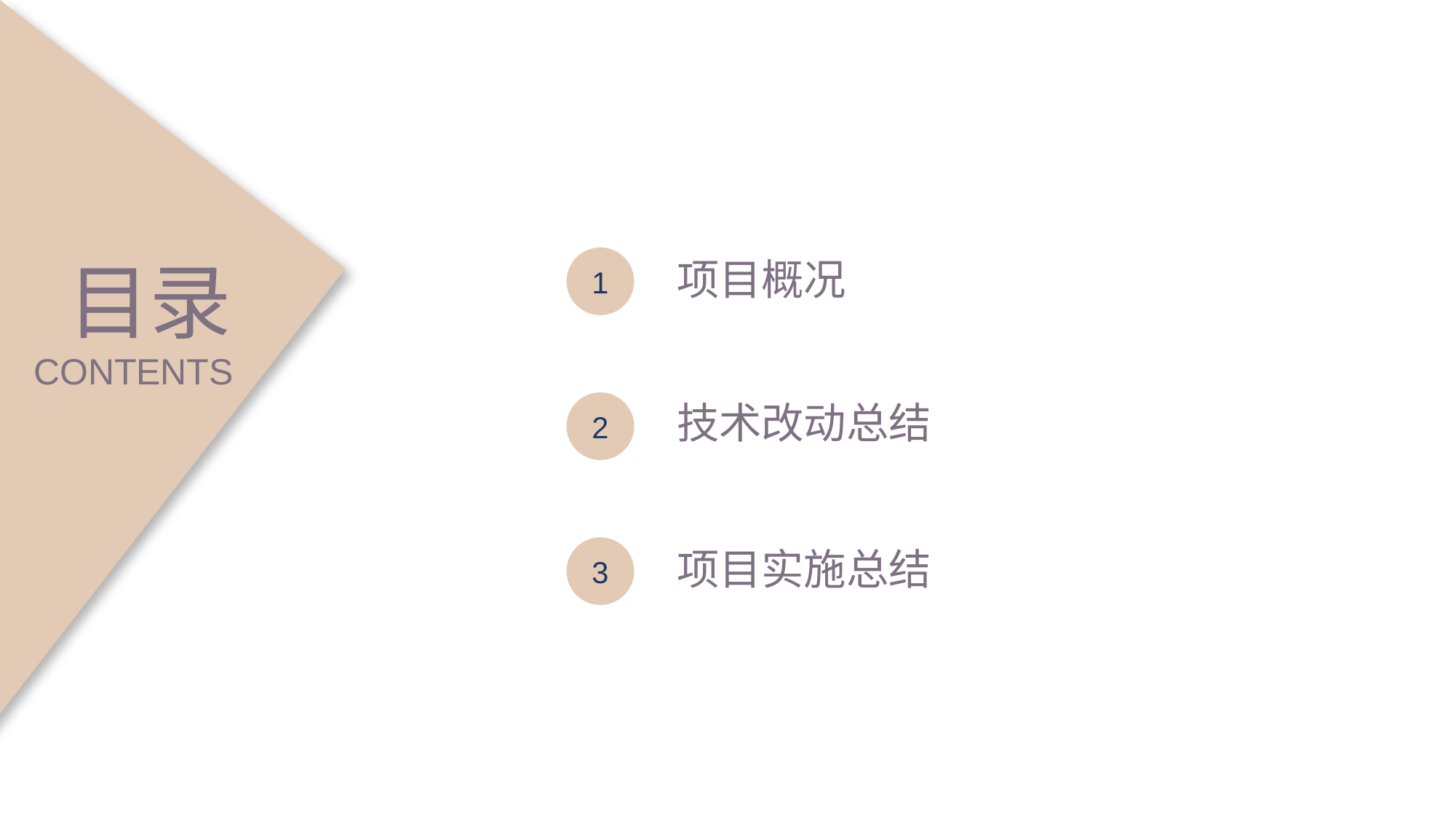

目录
1
项目概况
CONTENTS
技术改动总结
2
3
项目实施总结